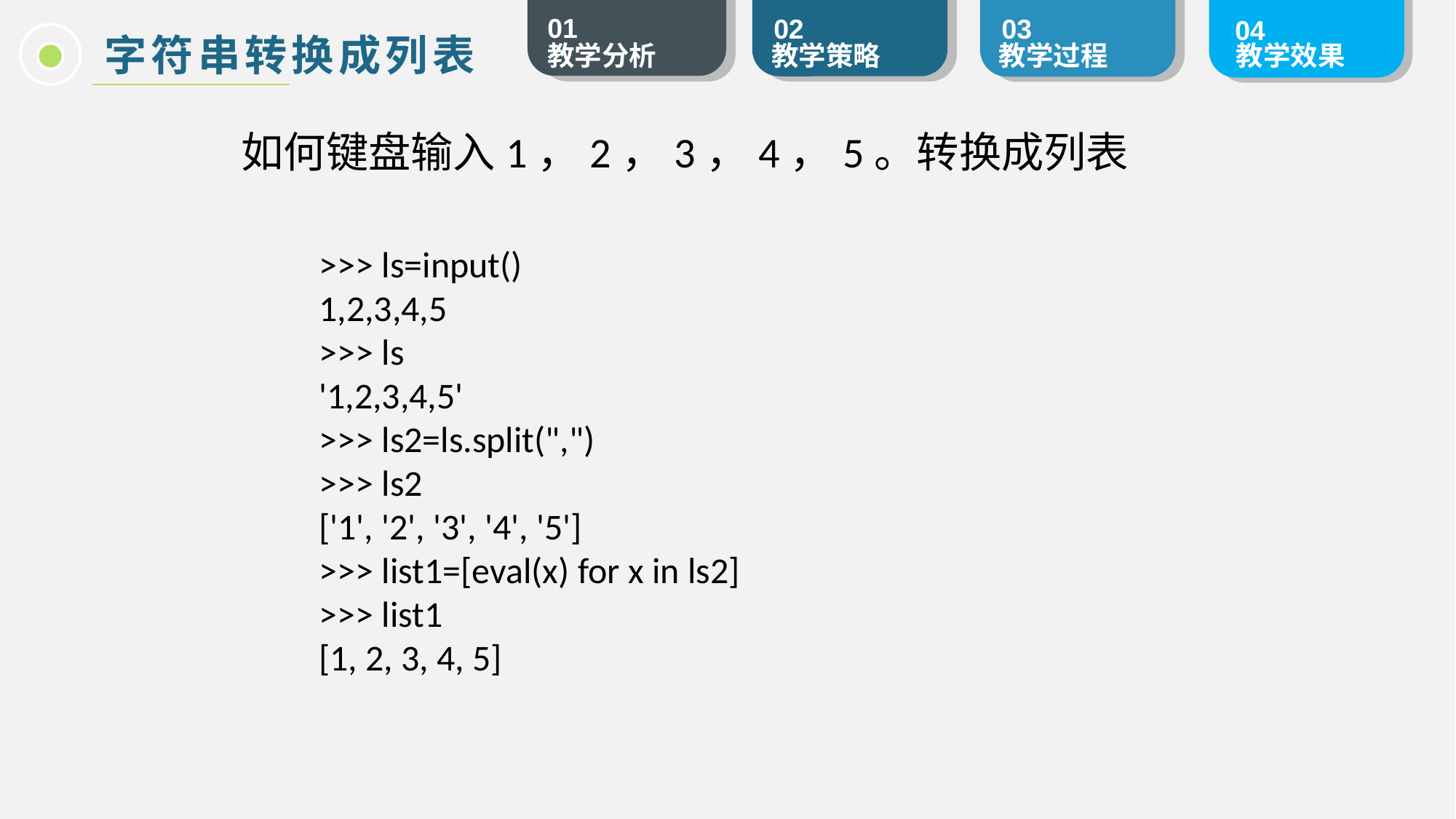

字符串转换成列表

如何键盘输入1，2，3，4，5。转换成列表
>>> ls=input()
1,2,3,4,5
>>> ls
'1,2,3,4,5'
>>> ls2=ls.split(",")
>>> ls2
['1', '2', '3', '4', '5']
>>> list1=[eval(x) for x in ls2]
>>> list1
[1, 2, 3, 4, 5]